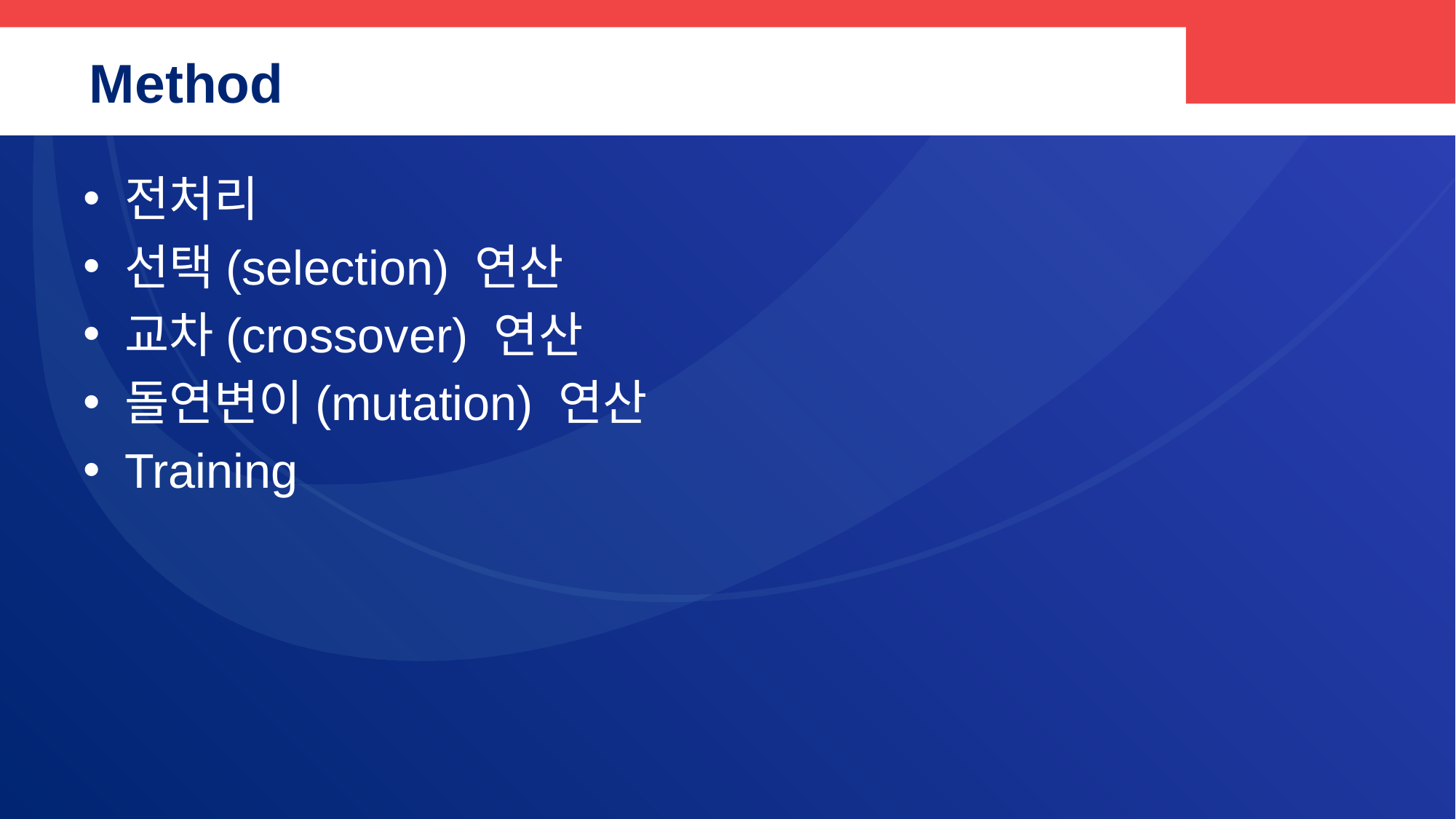

# Method
전처리
선택(selection) 연산
교차(crossover) 연산
돌연변이(mutation) 연산
Training